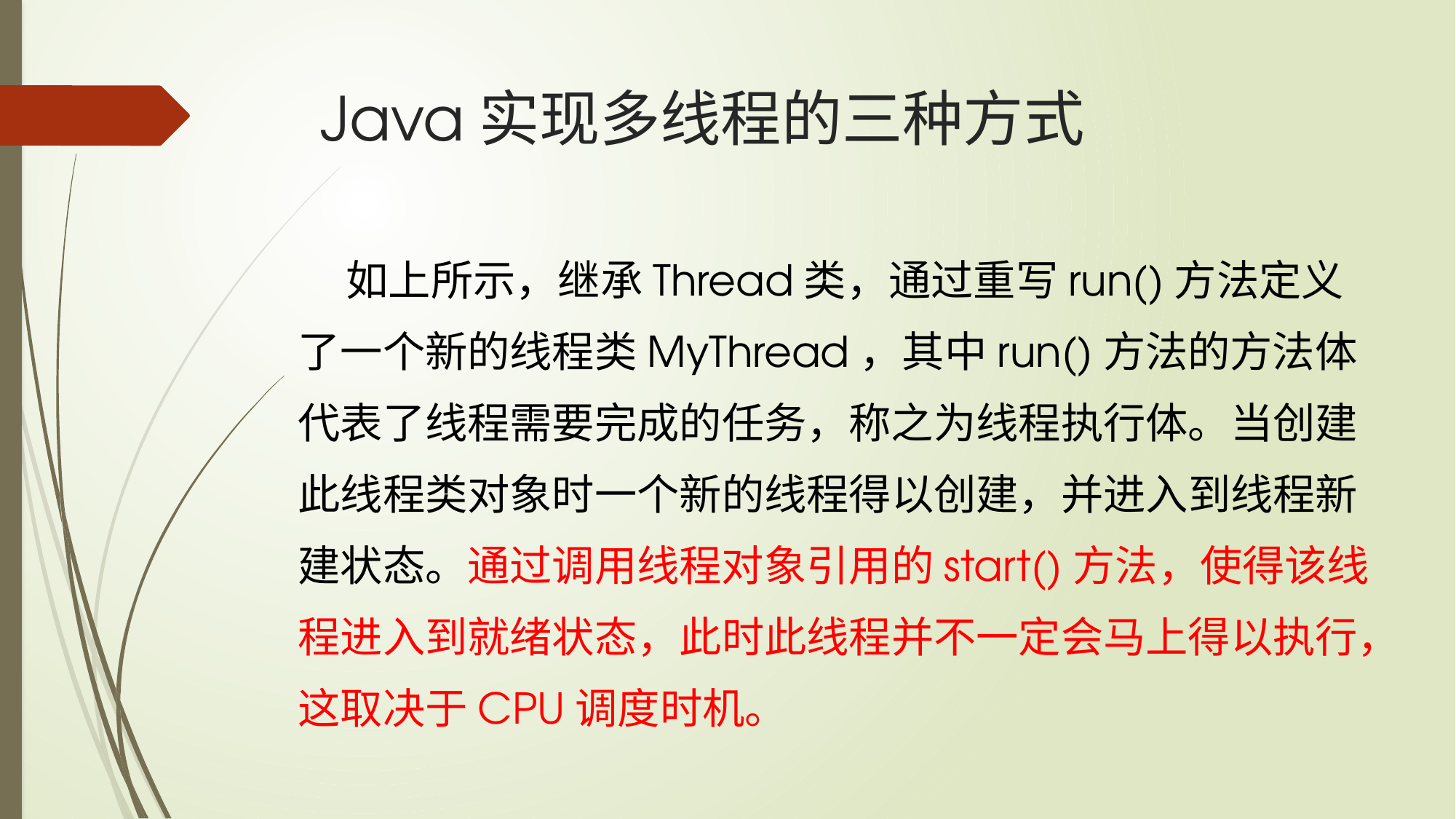

# Java实现多线程的三种方式
    如上所示，继承Thread类，通过重写run()方法定义了一个新的线程类MyThread，其中run()方法的方法体代表了线程需要完成的任务，称之为线程执行体。当创建此线程类对象时一个新的线程得以创建，并进入到线程新建状态。通过调用线程对象引用的start()方法，使得该线程进入到就绪状态，此时此线程并不一定会马上得以执行，这取决于CPU调度时机。